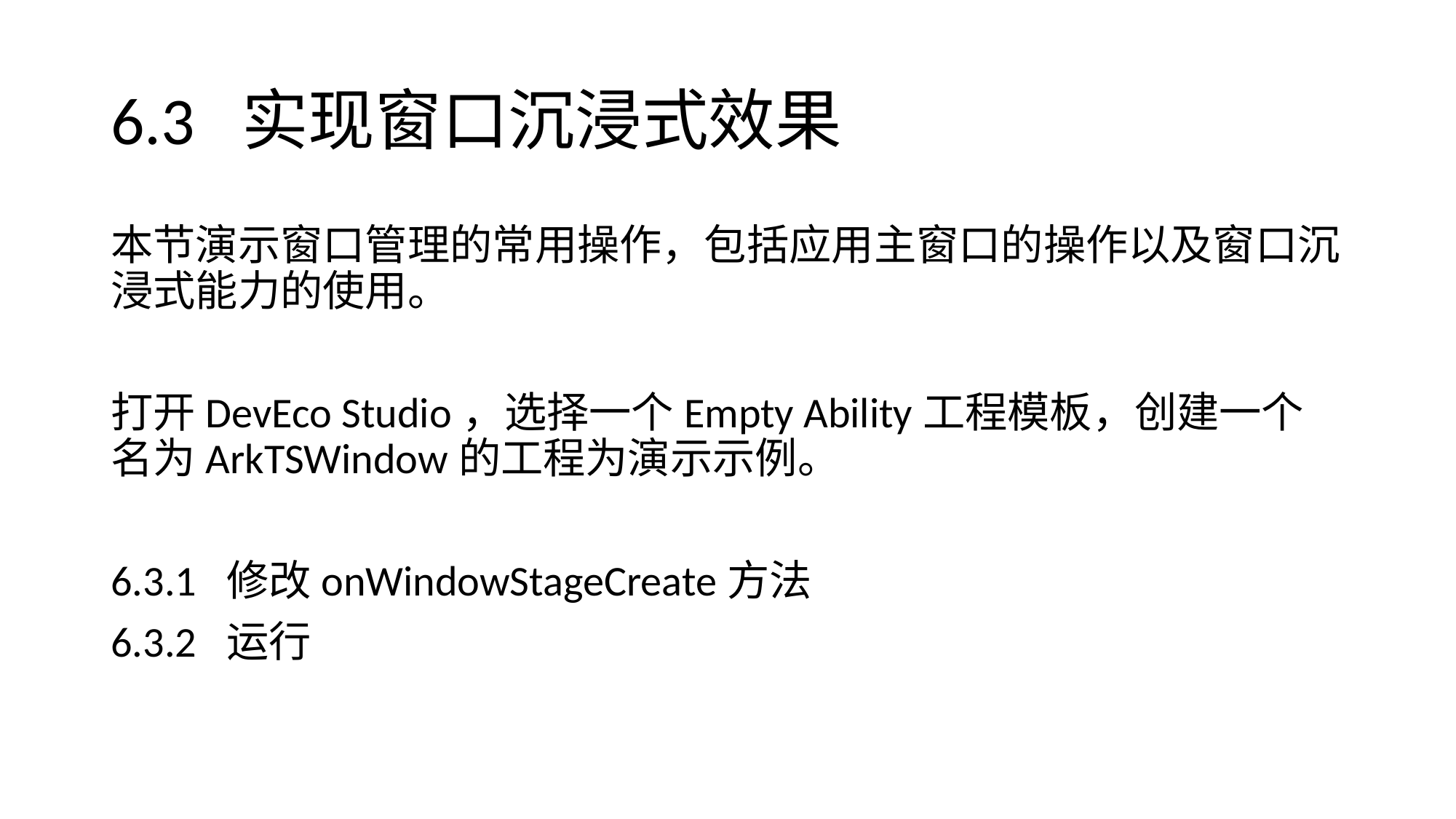

# 6.3  实现窗口沉浸式效果
本节演示窗口管理的常用操作，包括应用主窗口的操作以及窗口沉浸式能力的使用。

打开DevEco Studio，选择一个Empty Ability工程模板，创建一个名为ArkTSWindow的工程为演示示例。

6.3.1  修改onWindowStageCreate方法
6.3.2  运行